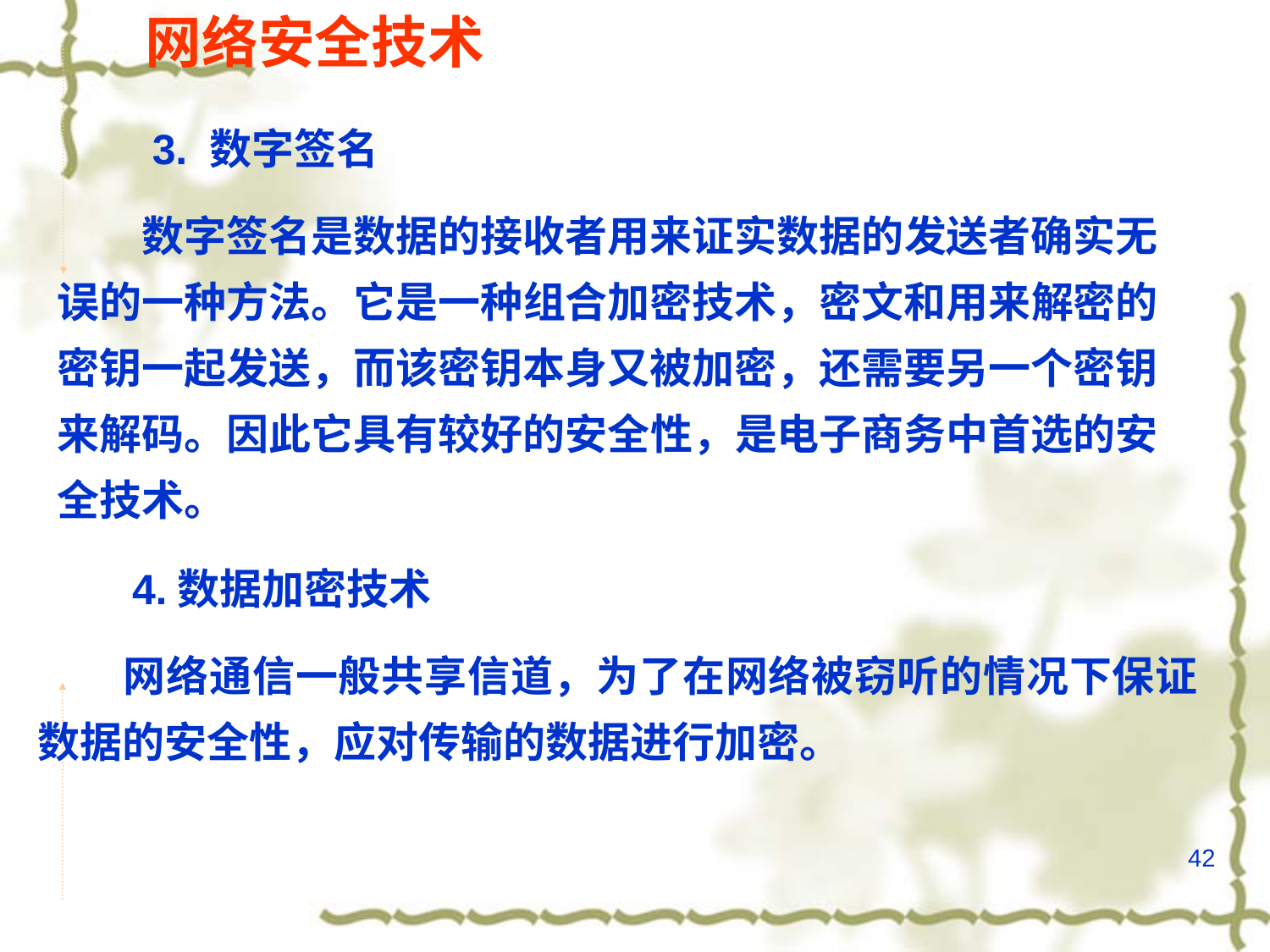

网络安全技术
　　3. 数字签名
　　数字签名是数据的接收者用来证实数据的发送者确实无误的一种方法。它是一种组合加密技术，密文和用来解密的密钥一起发送，而该密钥本身又被加密，还需要另一个密钥来解码。因此它具有较好的安全性，是电子商务中首选的安全技术。
　　4.数据加密技术
　　网络通信一般共享信道，为了在网络被窃听的情况下保证数据的安全性，应对传输的数据进行加密。
42